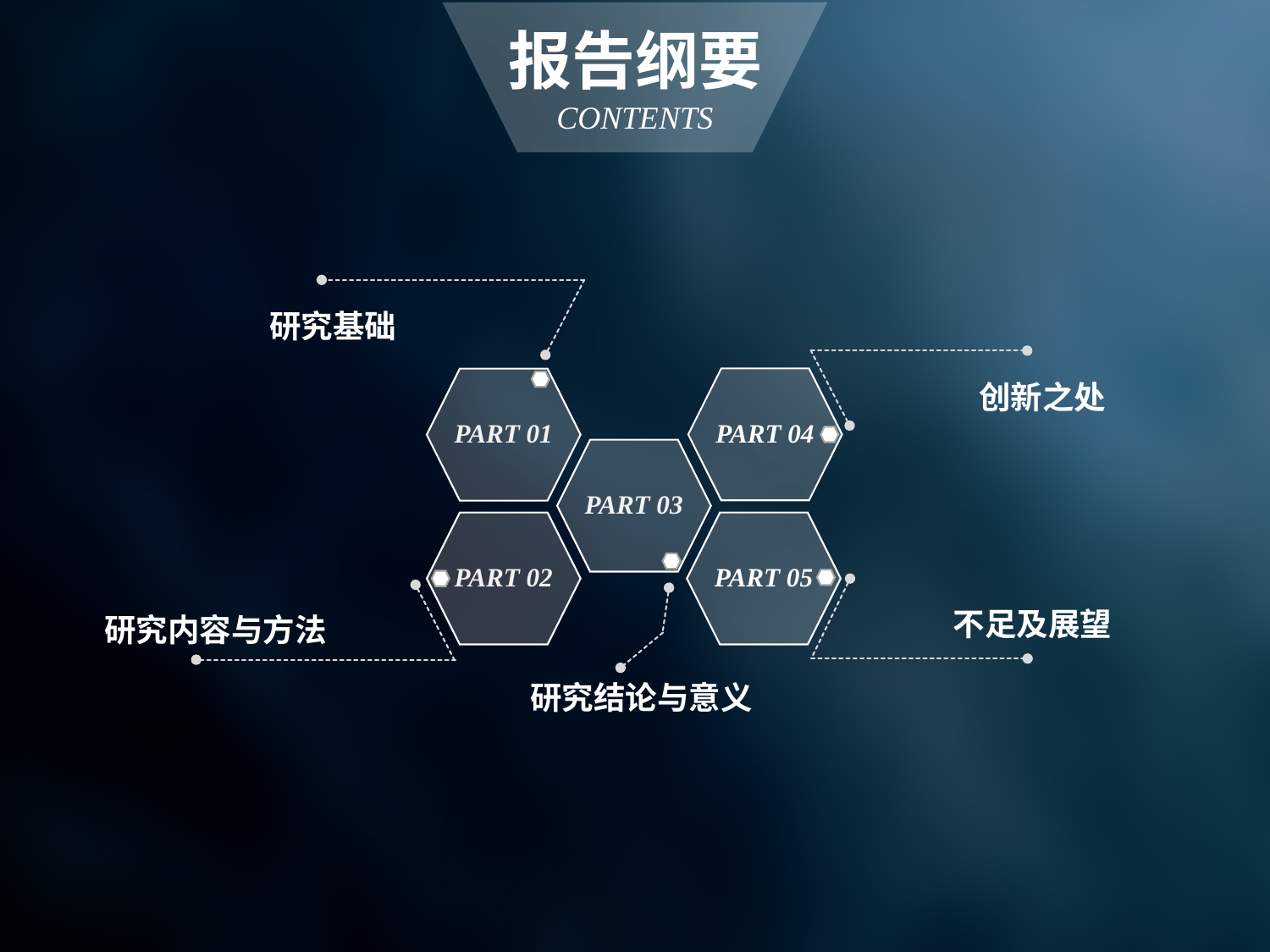

报告纲要
CONTENTS
PART 02
PART 03
PART 01
PART 04
研究基础
创新之处

PART 05

不足及展望
研究内容与方法
研究结论与意义